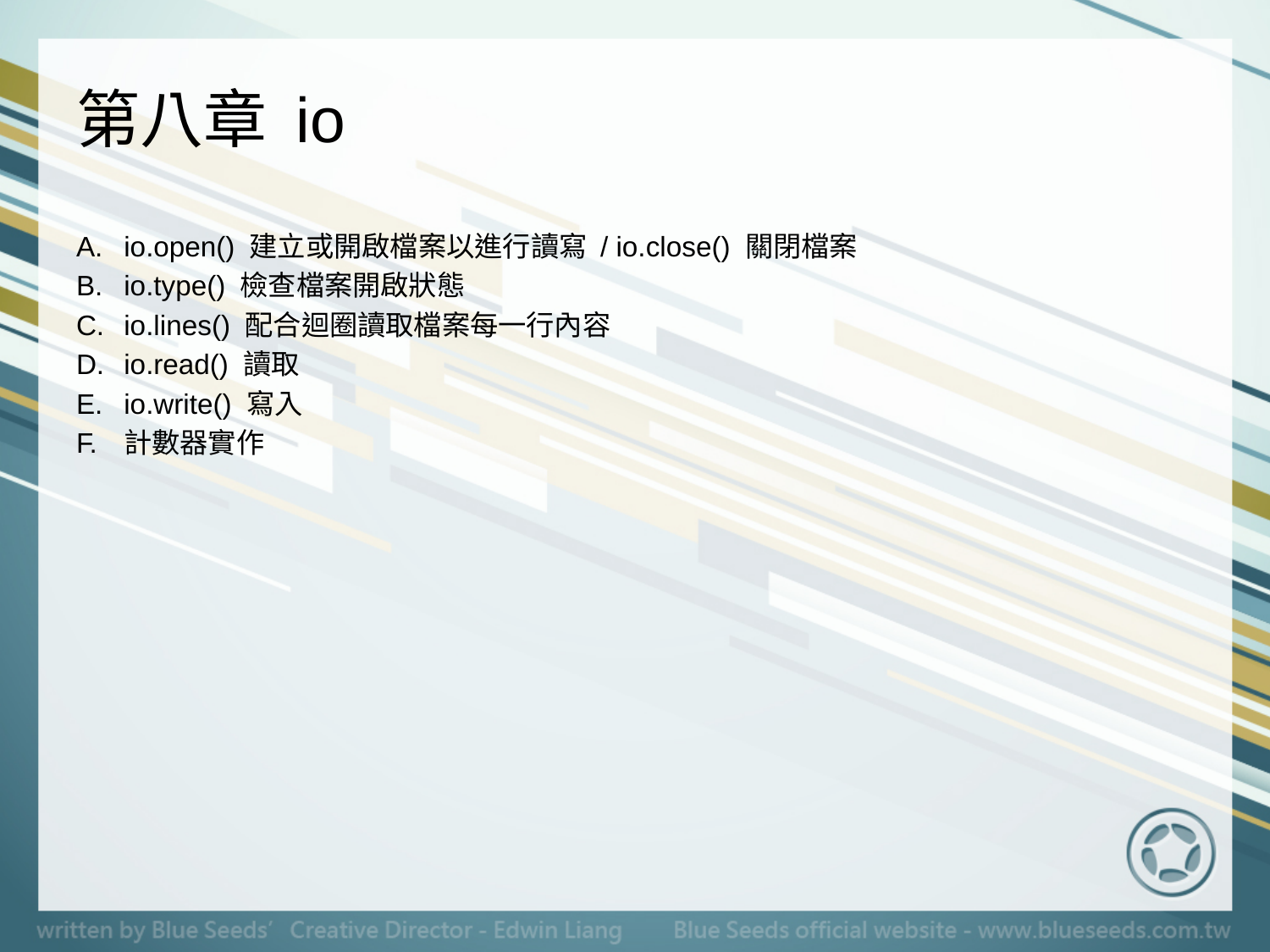

# 第八章 io
io.open() 建立或開啟檔案以進行讀寫 / io.close() 關閉檔案
io.type() 檢查檔案開啟狀態
io.lines() 配合迴圈讀取檔案每一行內容
io.read() 讀取
io.write() 寫入
計數器實作